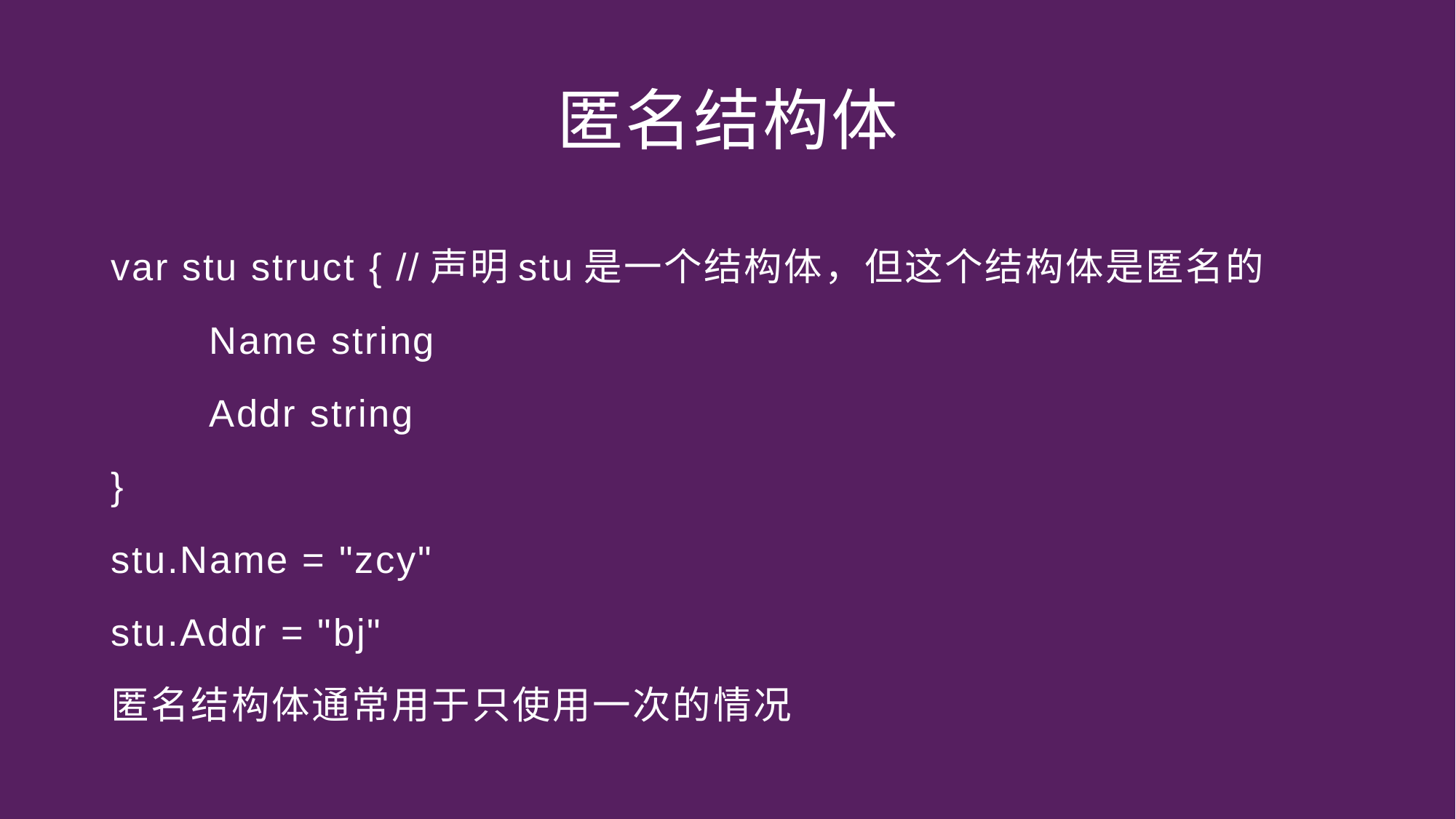

# 匿名结构体
var stu struct { //声明stu是一个结构体，但这个结构体是匿名的
	Name string
	Addr string
}
stu.Name = "zcy"
stu.Addr = "bj"
匿名结构体通常用于只使用一次的情况